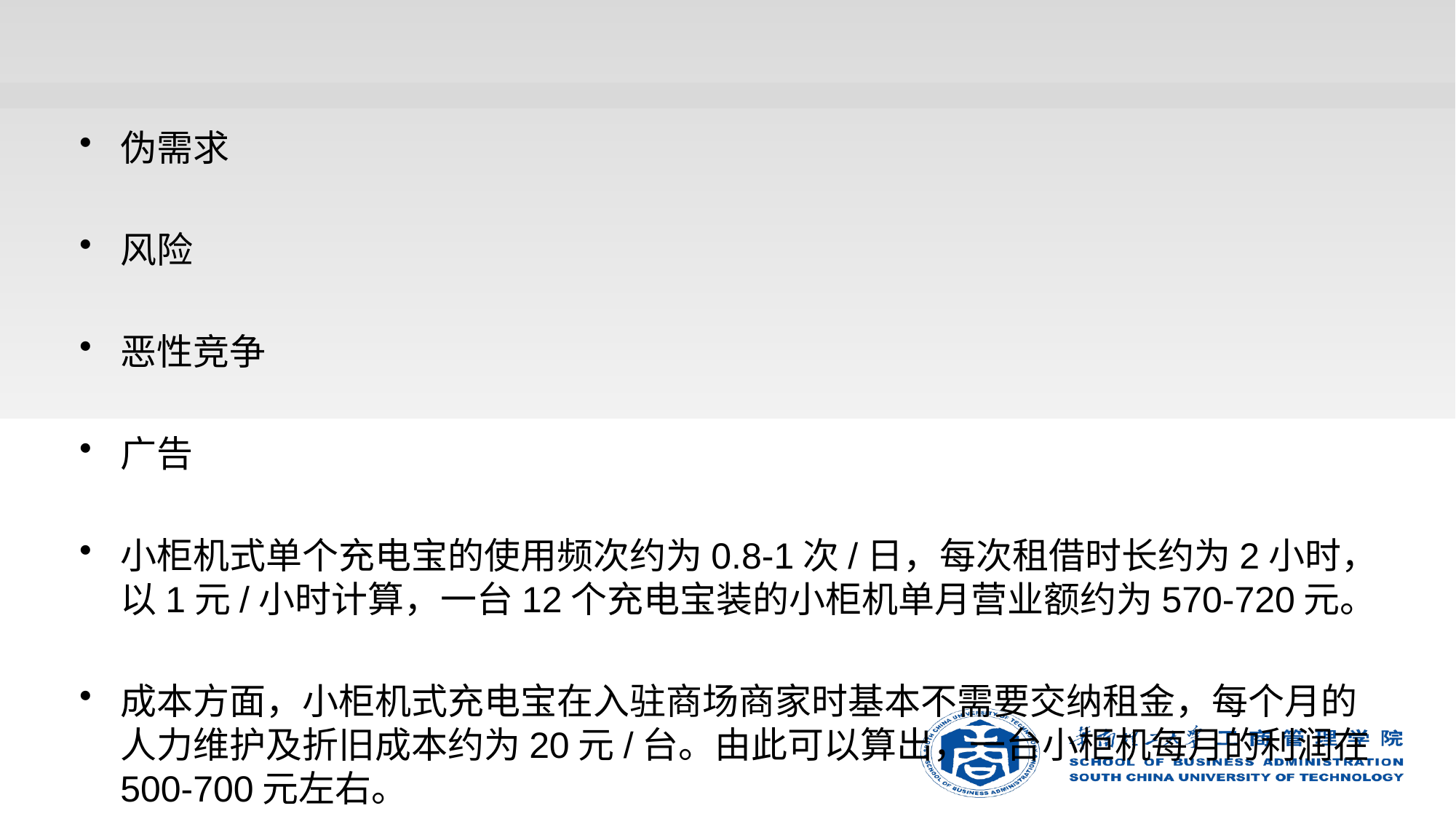

#
伪需求

风险

恶性竞争

广告

小柜机式单个充电宝的使用频次约为0.8-1次/日，每次租借时长约为2小时，以1元/小时计算，一台12个充电宝装的小柜机单月营业额约为570-720元。

成本方面，小柜机式充电宝在入驻商场商家时基本不需要交纳租金，每个月的人力维护及折旧成本约为20元/台。由此可以算出，一台小柜机每月的利润在500-700元左右。